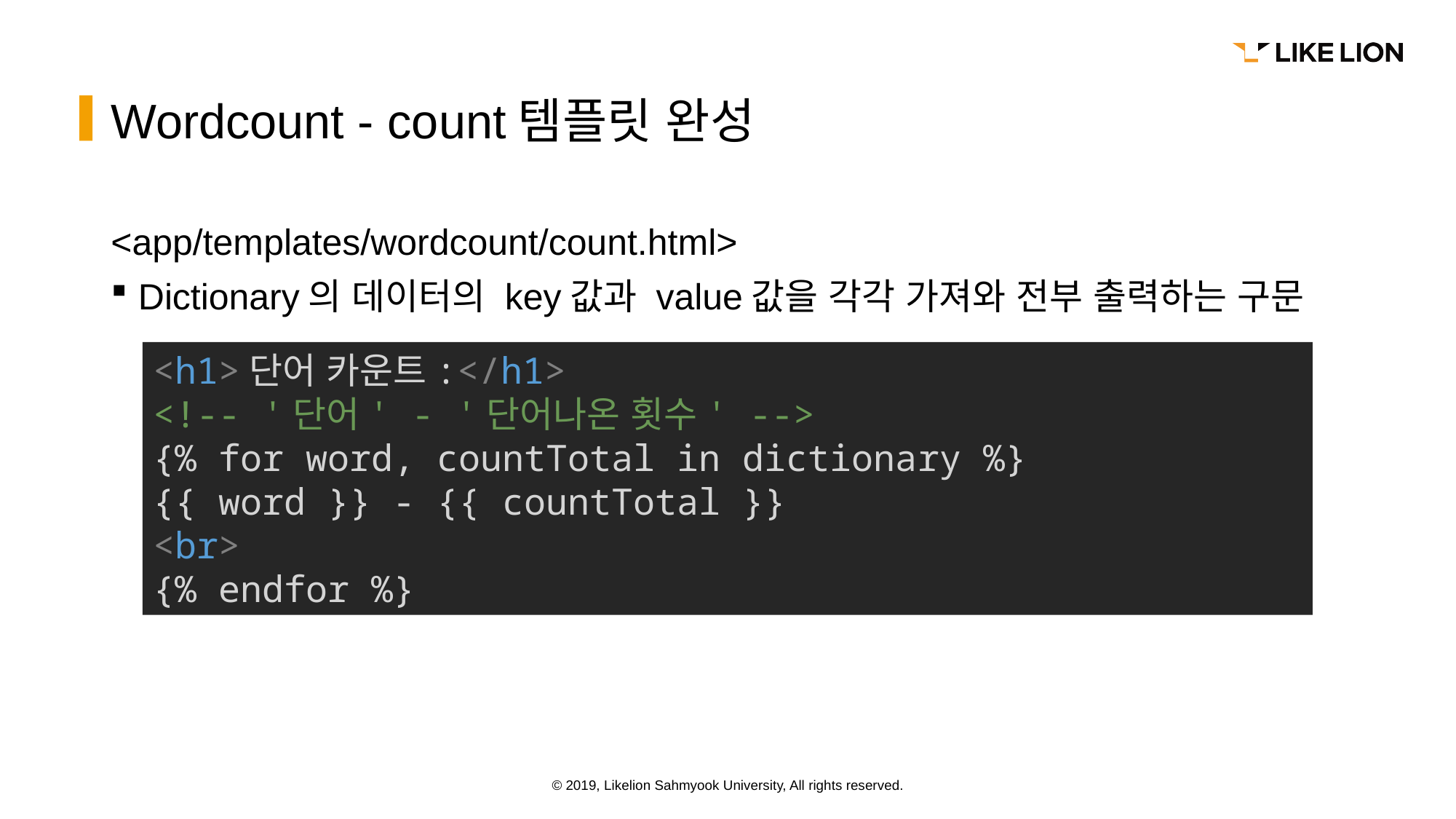

# Wordcount - count템플릿 완성
<app/templates/wordcount/count.html>
Dictionary의 데이터의 key값과 value값을 각각 가져와 전부 출력하는 구문

<h1>단어 카운트:</h1>
<!-- '단어' - '단어나온 횟수' -->
{% for word, countTotal in dictionary %}
{{ word }} - {{ countTotal }}
<br>
{% endfor %}